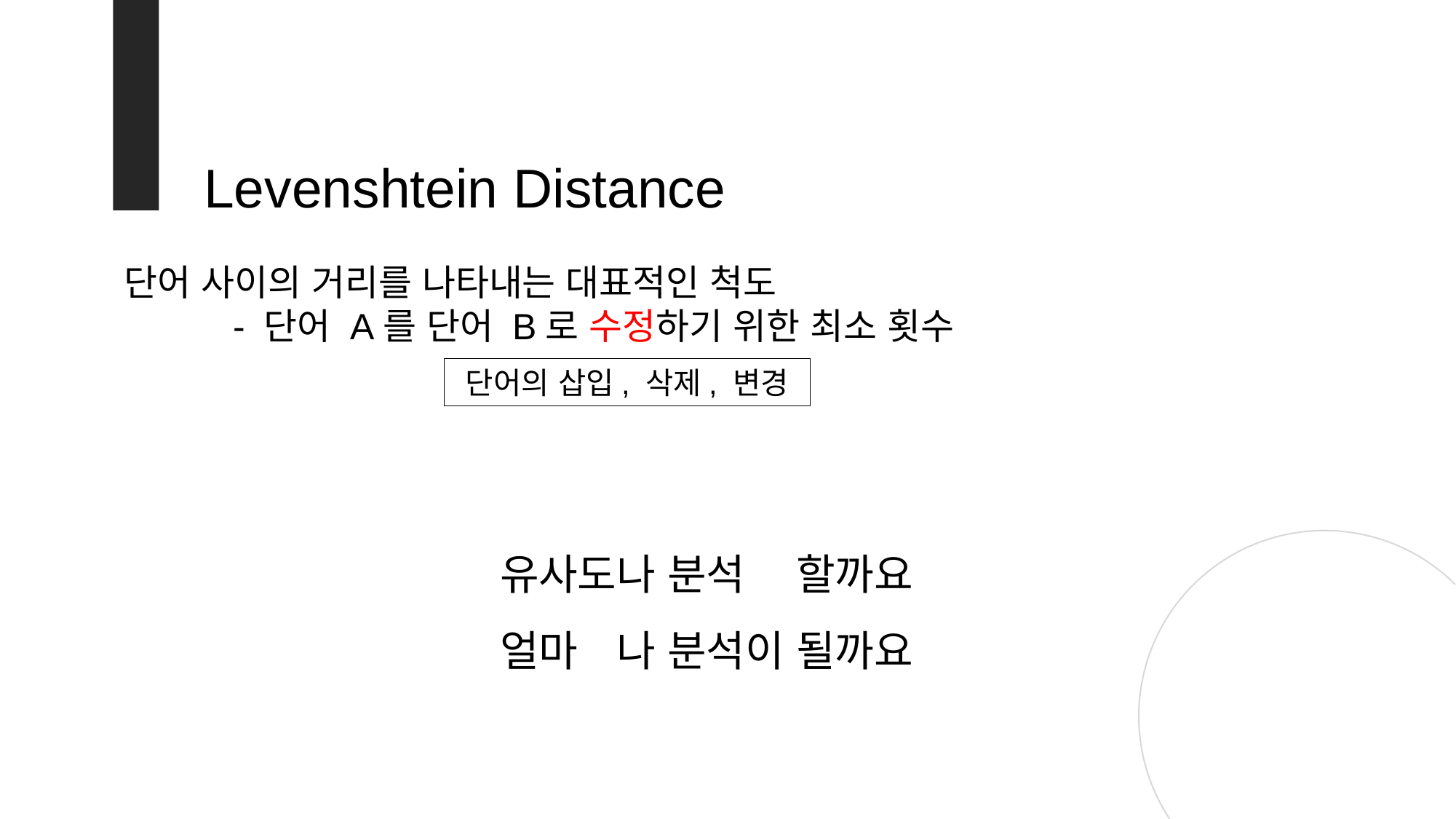

Levenshtein Distance
단어 사이의 거리를 나타내는 대표적인 척도
	- 단어 A를 단어 B로 수정하기 위한 최소 횟수
단어의 삽입, 삭제, 변경
유사도나 분석이 할까요
얼마도나 분석이 될까요